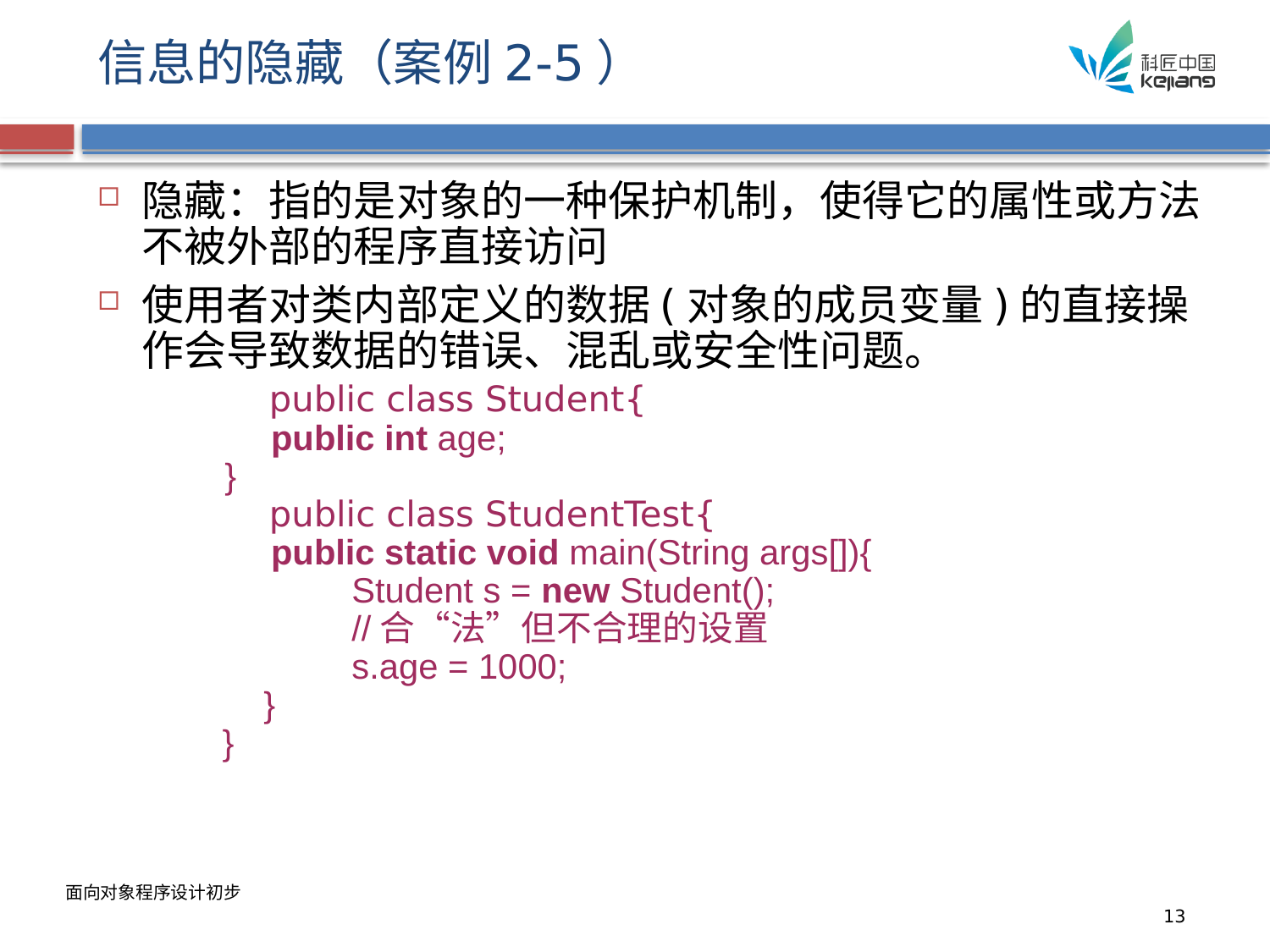

# 信息的隐藏（案例2-5）
隐藏：指的是对象的一种保护机制，使得它的属性或方法不被外部的程序直接访问
使用者对类内部定义的数据(对象的成员变量)的直接操作会导致数据的错误、混乱或安全性问题。
		public class Student{
        public int age;
	}
		public class StudentTest{
        public static void main(String args[]){
		Student s = new Student();
		//合“法”但不合理的设置
		s.age = 1000;
	    }
   }
面向对象程序设计初步
13